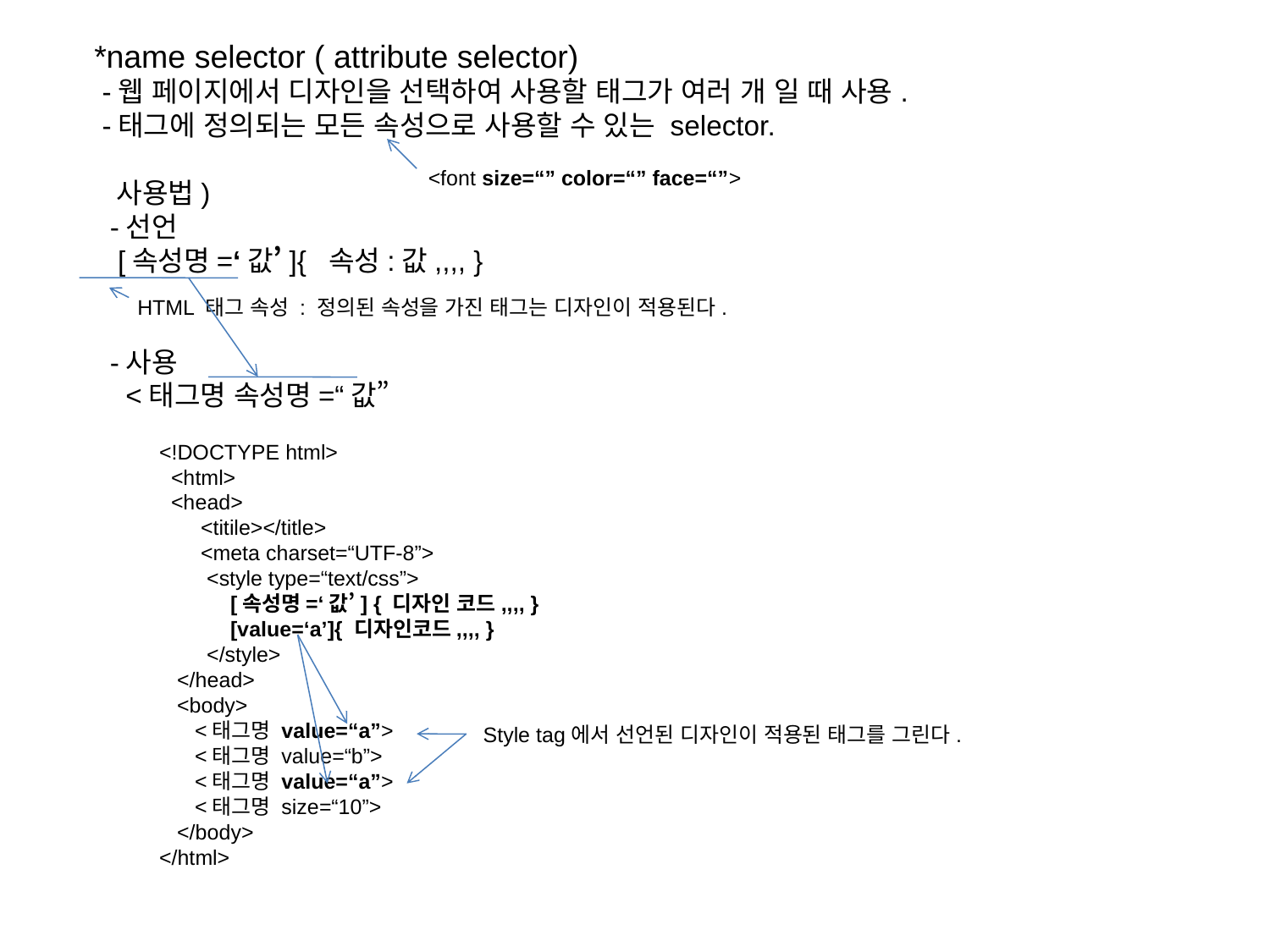

*name selector ( attribute selector)
 -웹 페이지에서 디자인을 선택하여 사용할 태그가 여러 개 일 때 사용.
 -태그에 정의되는 모든 속성으로 사용할 수 있는 selector.

  사용법)
  -선언
   [속성명=‘값’]{  속성:값,,,, }

  -사용
    <태그명 속성명=“값”
<font size=“” color=“” face=“”>
HTML 태그 속성 : 정의된 속성을 가진 태그는 디자인이 적용된다.
<!DOCTYPE html>
  <html>
  <head>
       <titile></title>
       <meta charset=“UTF-8”>
        <style type=“text/css”>
            [속성명=‘값’] { 디자인 코드,,,, }
            [value=‘a’]{ 디자인코드,,,, }
        </style>
   </head>
   <body>
      <태그명 value=“a”>
      <태그명 value=“b”>
      <태그명 value=“a”>
      <태그명 size=“10”>
   </body>
</html>

Style tag에서 선언된 디자인이 적용된 태그를 그린다.